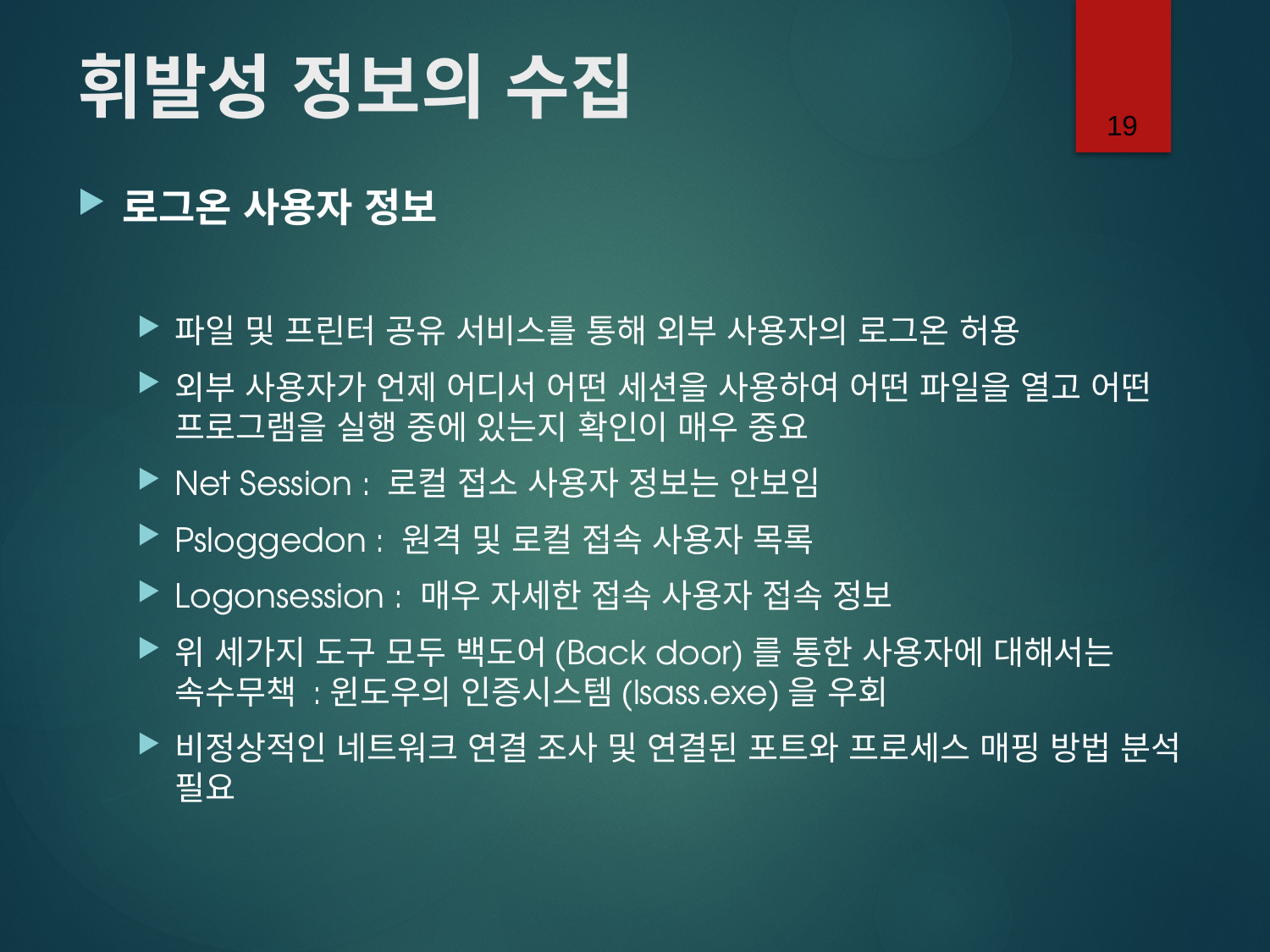

# 휘발성 정보의 수집
19
로그온 사용자 정보

파일 및 프린터 공유 서비스를 통해 외부 사용자의 로그온 허용
외부 사용자가 언제 어디서 어떤 세션을 사용하여 어떤 파일을 열고 어떤 프로그램을 실행 중에 있는지 확인이 매우 중요
Net Session : 로컬 접소 사용자 정보는 안보임
Psloggedon : 원격 및 로컬 접속 사용자 목록
Logonsession : 매우 자세한 접속 사용자 접속 정보
위 세가지 도구 모두 백도어(Back door)를 통한 사용자에 대해서는 속수무책 :윈도우의 인증시스템(lsass.exe)을 우회
비정상적인 네트워크 연결 조사 및 연결된 포트와 프로세스 매핑 방법 분석 필요